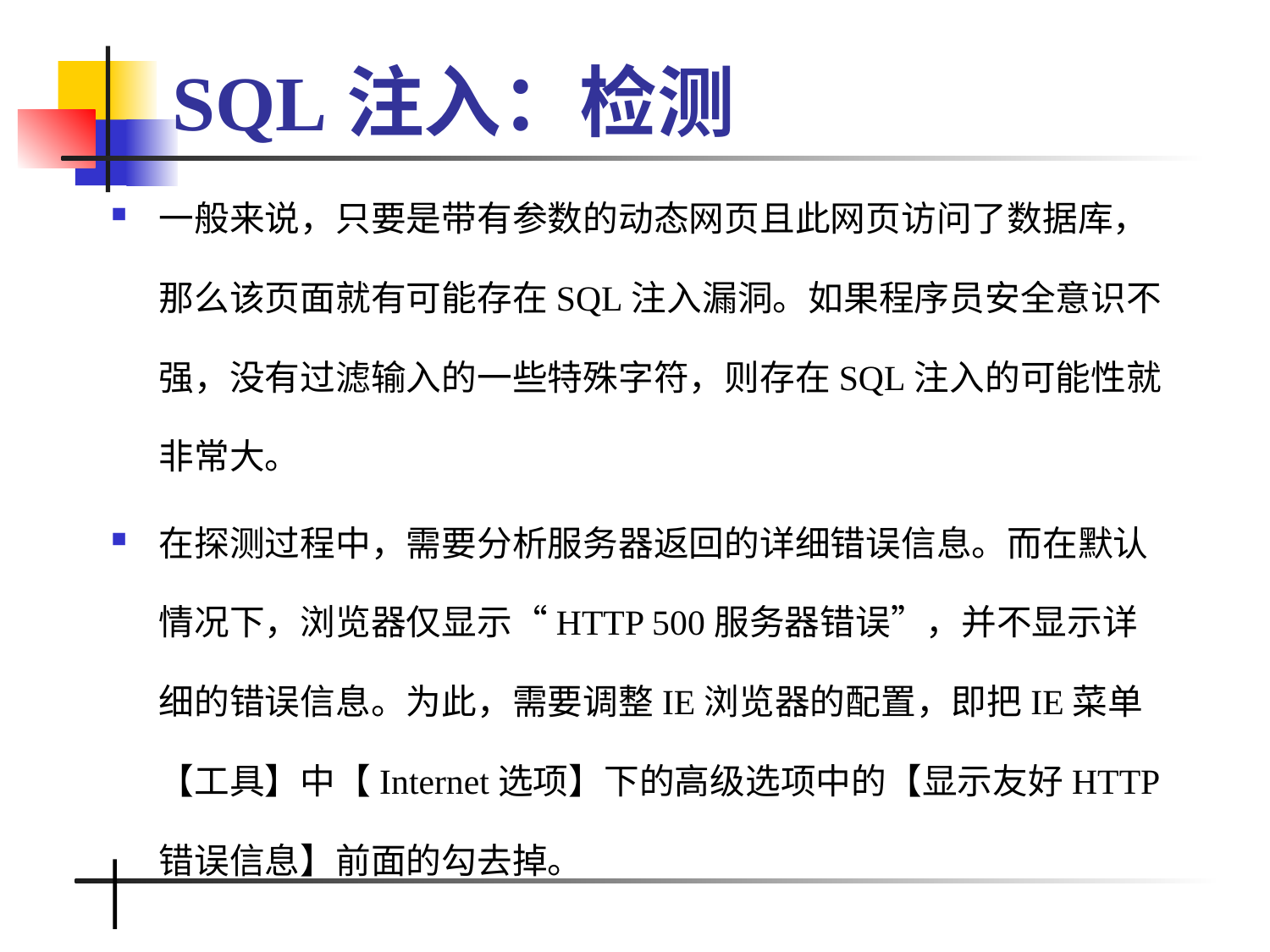

# SQL注入：检测
一般来说，只要是带有参数的动态网页且此网页访问了数据库，那么该页面就有可能存在SQL注入漏洞。如果程序员安全意识不强，没有过滤输入的一些特殊字符，则存在SQL注入的可能性就非常大。
在探测过程中，需要分析服务器返回的详细错误信息。而在默认情况下，浏览器仅显示“HTTP 500服务器错误”，并不显示详细的错误信息。为此，需要调整IE浏览器的配置，即把IE菜单【工具】中【Internet选项】下的高级选项中的【显示友好HTTP错误信息】前面的勾去掉。